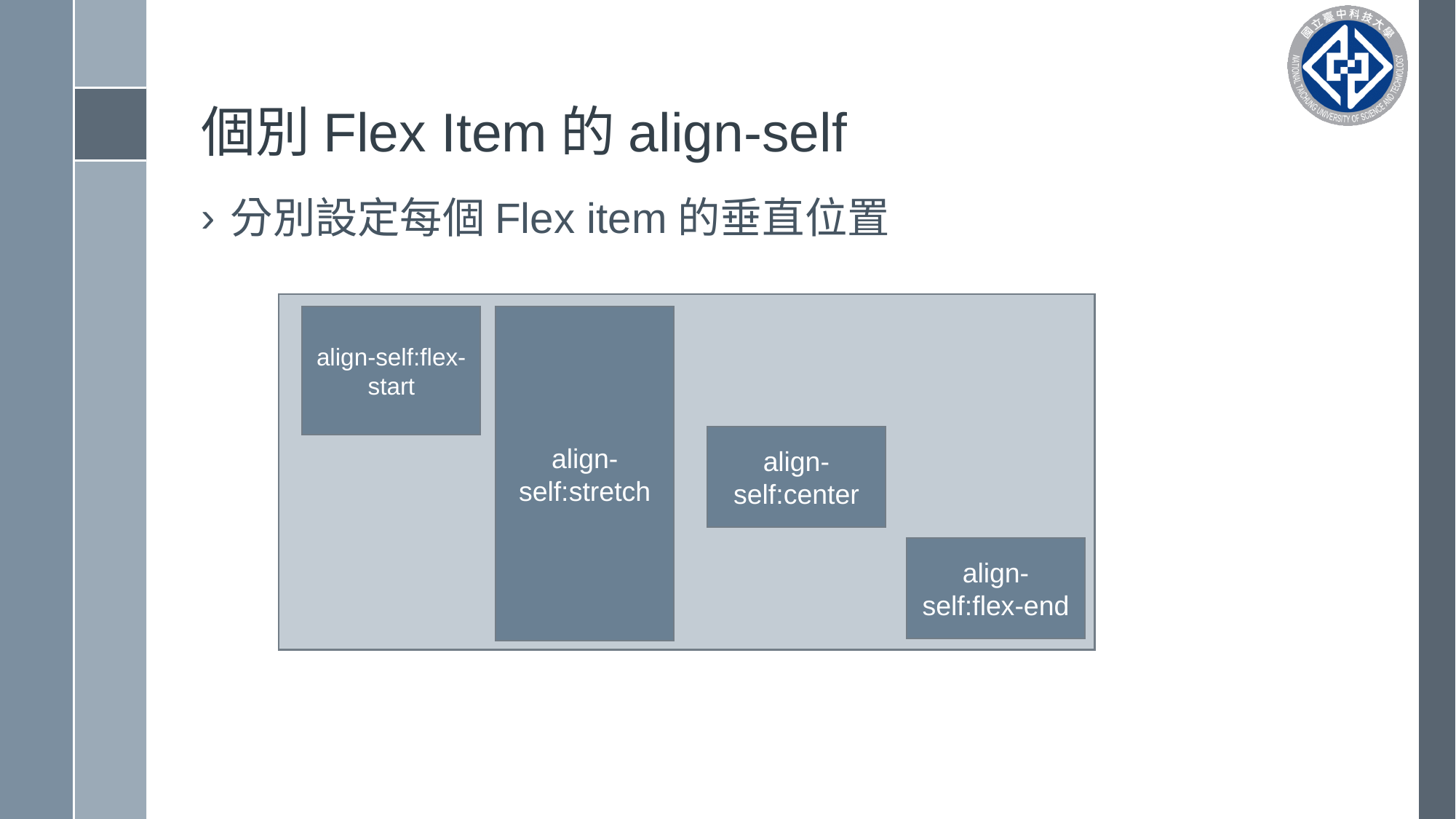

# 個別Flex Item的align-self
分別設定每個Flex item的垂直位置

align-self:flex-start
align-self:stretch
align-self:center
align-self:flex-end